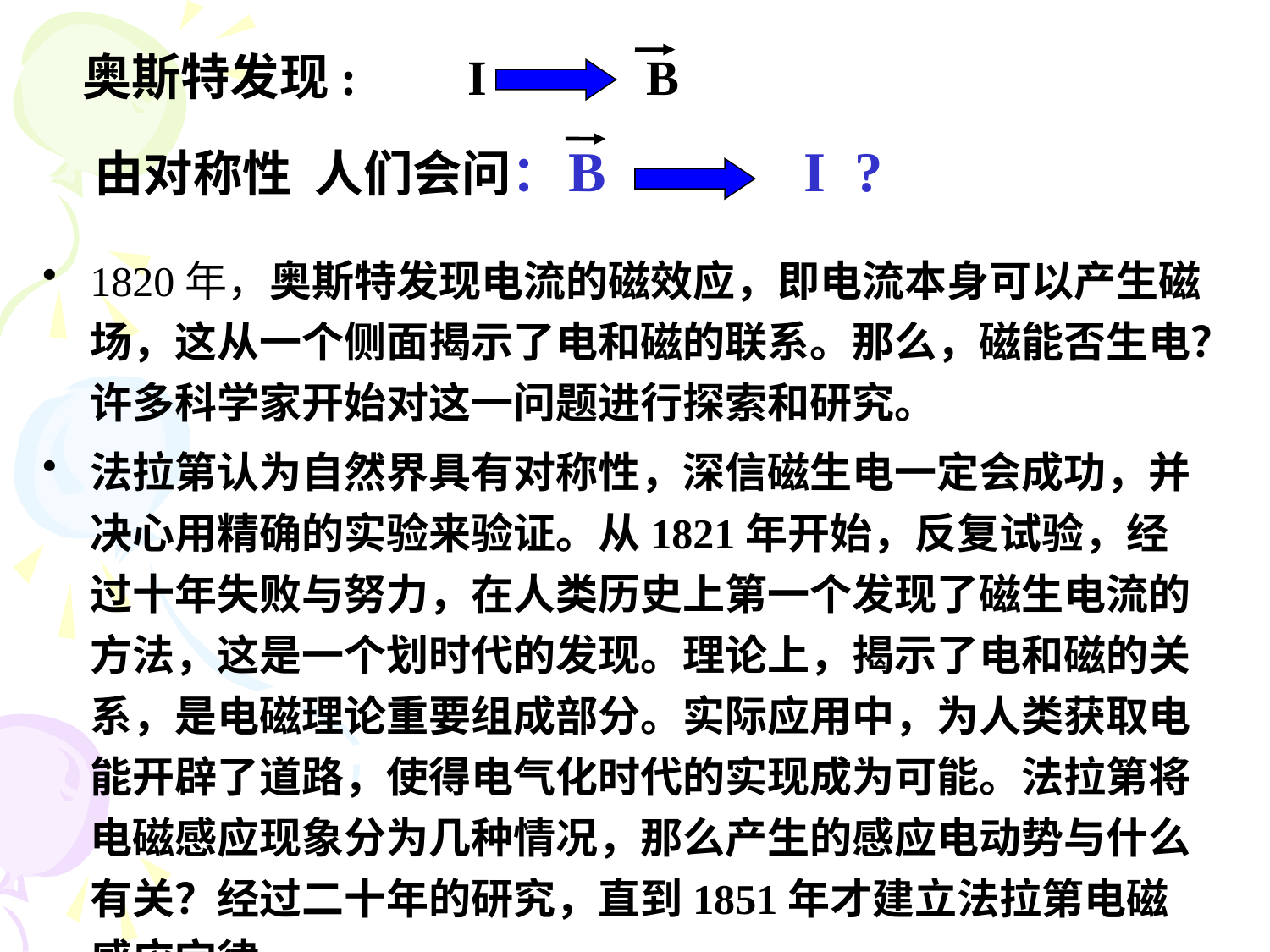

奥斯特发现:         I             B

   由对称性  人们会问：
B              I  ?

1820年，奥斯特发现电流的磁效应，即电流本身可以产生磁场，这从一个侧面揭示了电和磁的联系。那么，磁能否生电？许多科学家开始对这一问题进行探索和研究。
法拉第认为自然界具有对称性，深信磁生电一定会成功，并决心用精确的实验来验证。从1821年开始，反复试验，经过十年失败与努力，在人类历史上第一个发现了磁生电流的方法，这是一个划时代的发现。理论上，揭示了电和磁的关系，是电磁理论重要组成部分。实际应用中，为人类获取电能开辟了道路，使得电气化时代的实现成为可能。法拉第将电磁感应现象分为几种情况，那么产生的感应电动势与什么有关？经过二十年的研究，直到1851年才建立法拉第电磁感应定律。